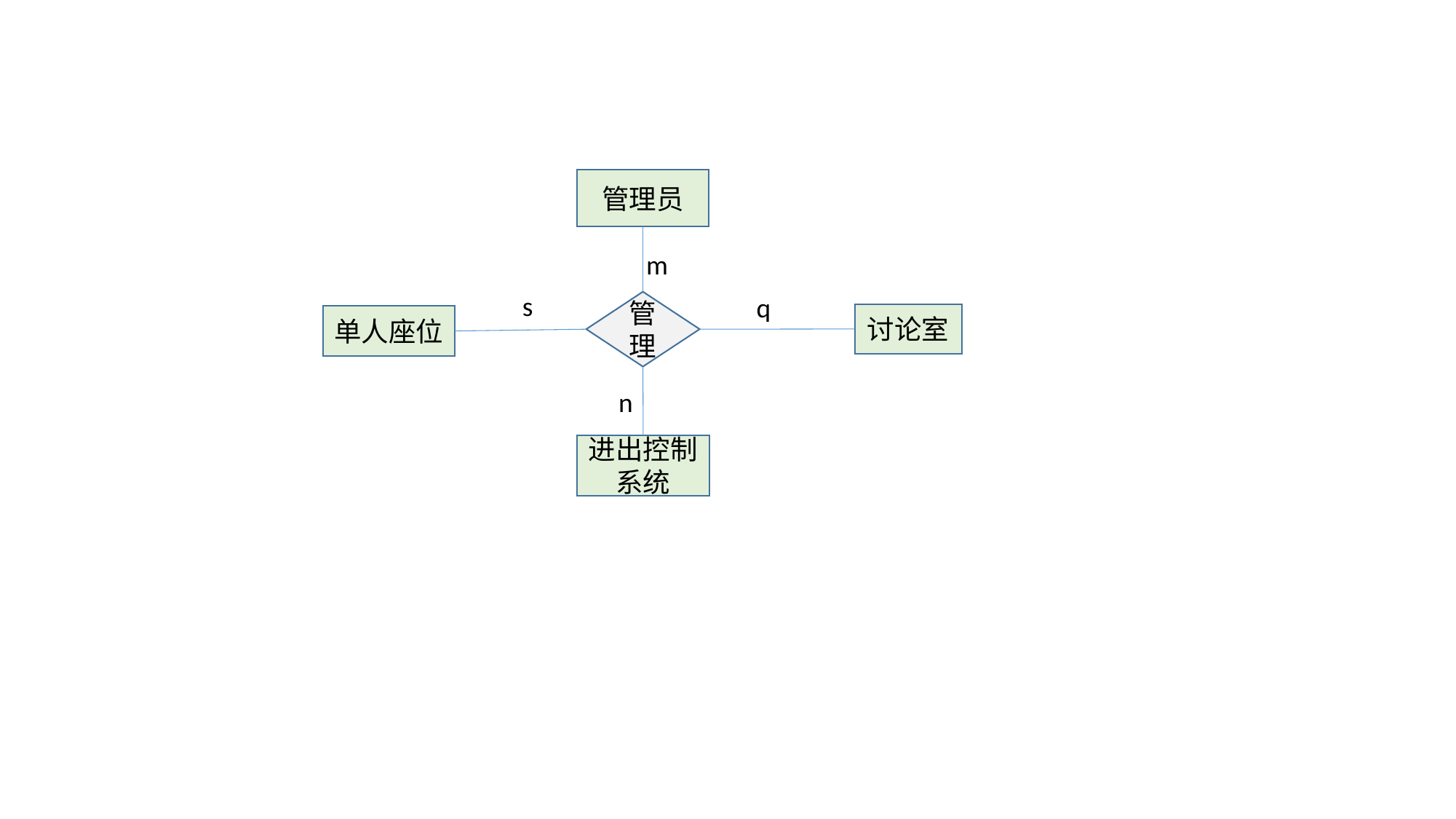

管理员
m
s
q
管理
讨论室
单人座位
n
进出控制系统